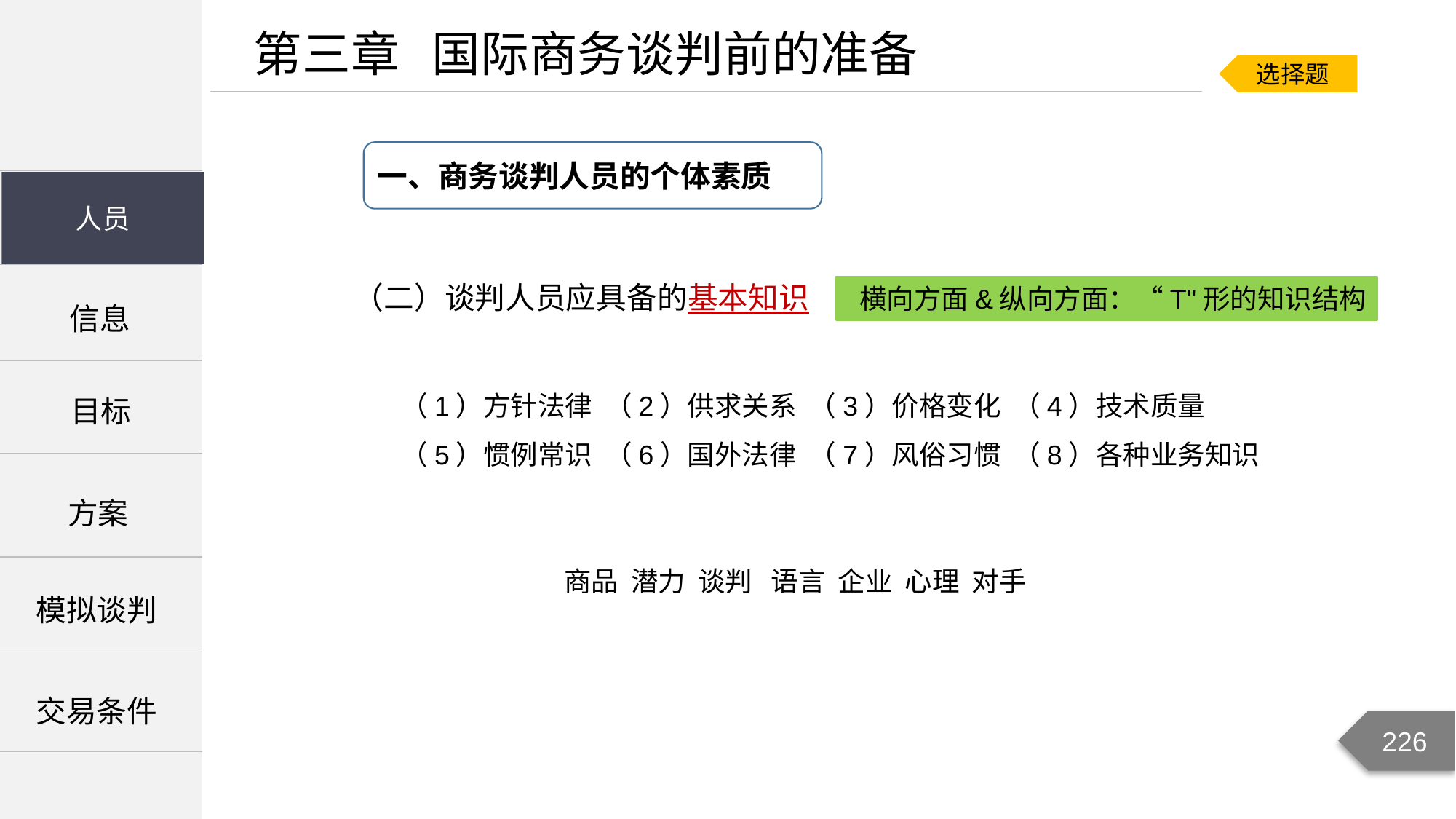

第三章   国际商务谈判前的准备
选择题
一、商务谈判人员的个体素质
|  |
| --- |
|  |
|  |
人员

人员
（二）谈判人员应具备的基本知识
信息
 横向方面&纵向方面：“T"形的知识结构
（1）方针法律  （2）供求关系  （3）价格变化  （4）技术质量
（5）惯例常识  （6）国外法律  （7）风俗习惯  （8）各种业务知识
目标
方案
商品  潜力  谈判   语言  企业  心理  对手
模拟谈判
交易条件
226